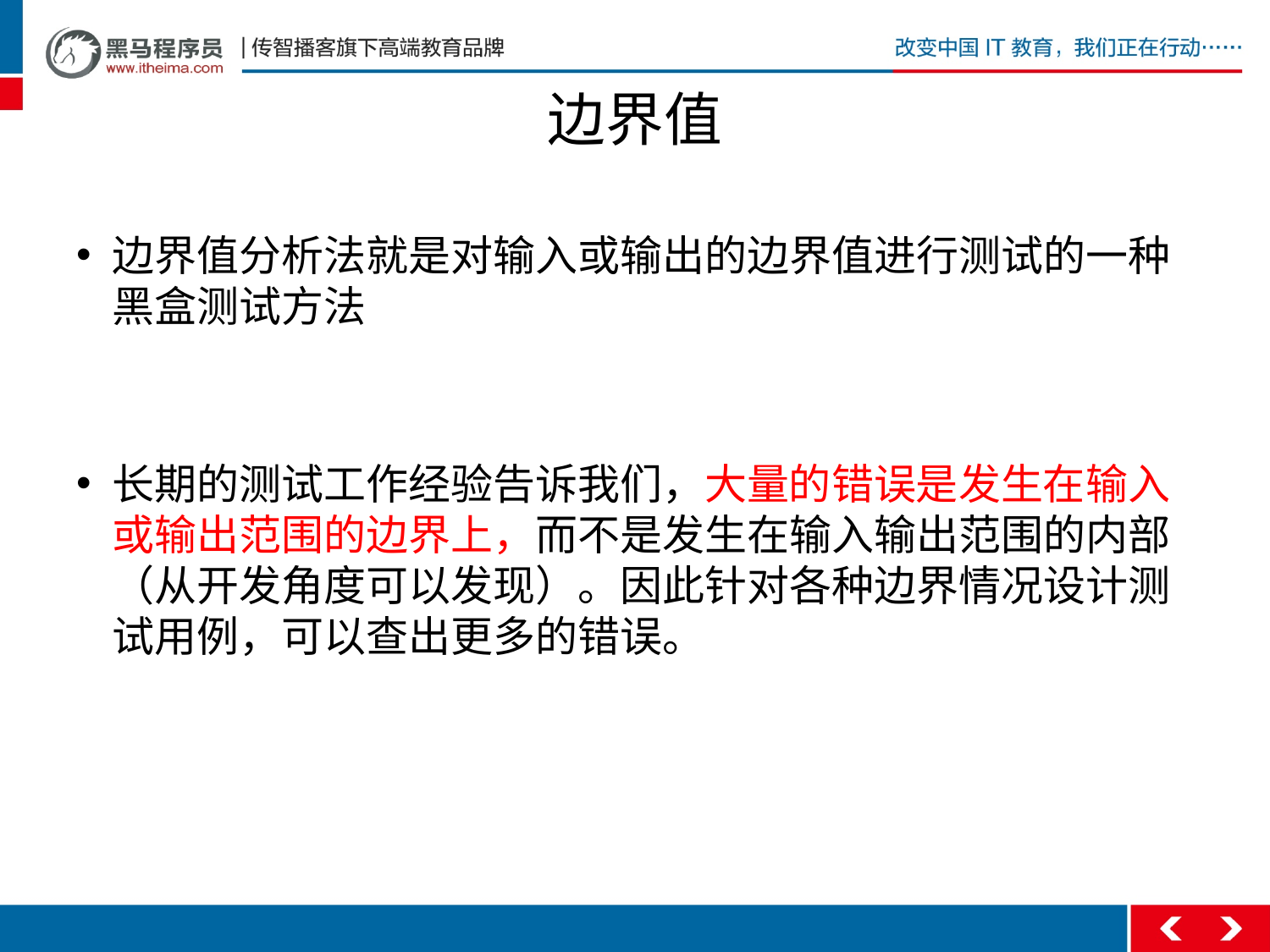

# 边界值
边界值分析法就是对输入或输出的边界值进行测试的一种黑盒测试方法

长期的测试工作经验告诉我们，大量的错误是发生在输入或输出范围的边界上，而不是发生在输入输出范围的内部（从开发角度可以发现）。因此针对各种边界情况设计测试用例，可以查出更多的错误。